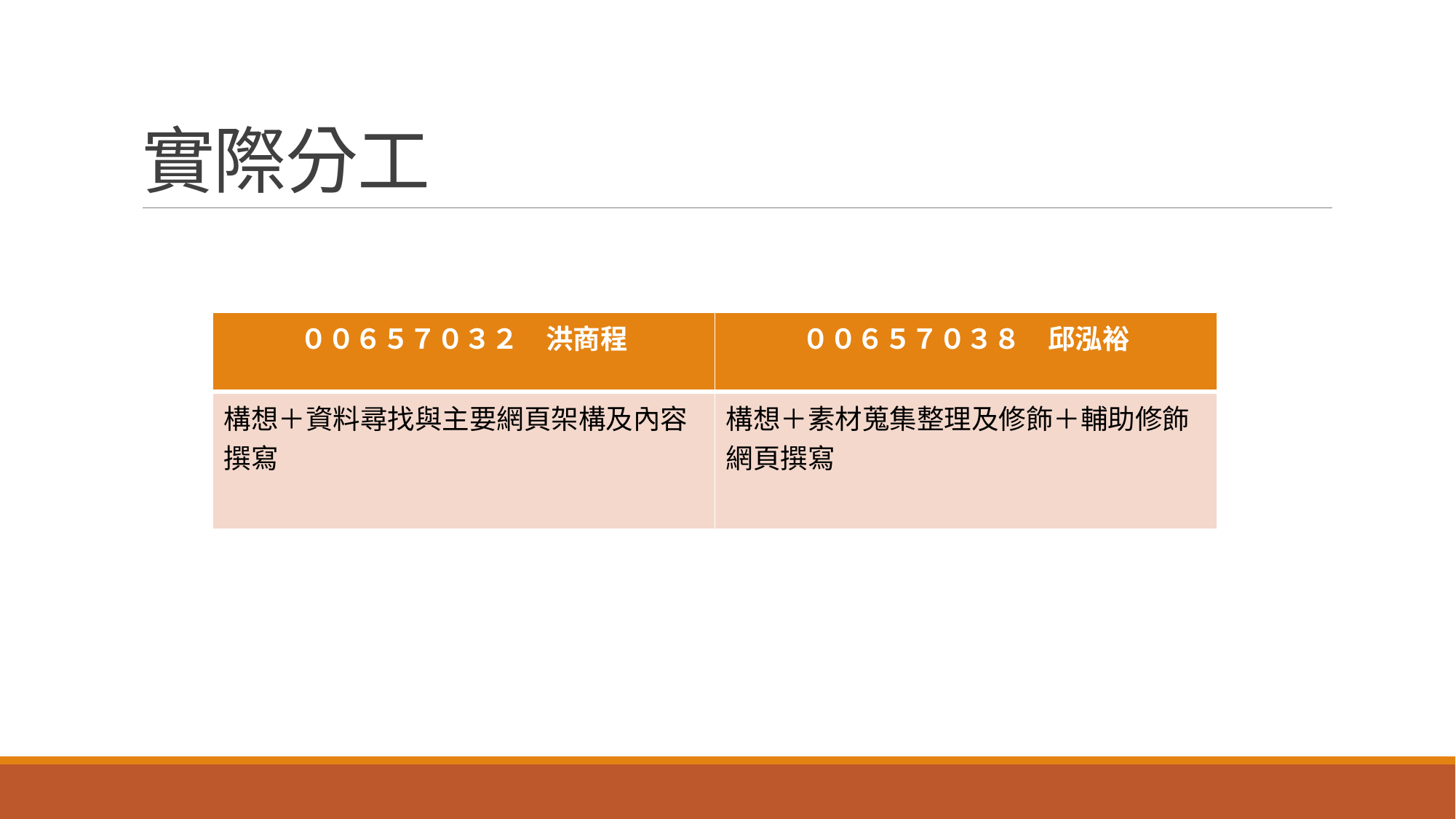

# 實際分工
| ００６５７０３２　洪商程 | ００６５７０３８　邱泓裕 |
| --- | --- |
| 構想＋資料尋找與主要網頁架構及內容撰寫 | 構想＋素材蒐集整理及修飾＋輔助修飾網頁撰寫 |